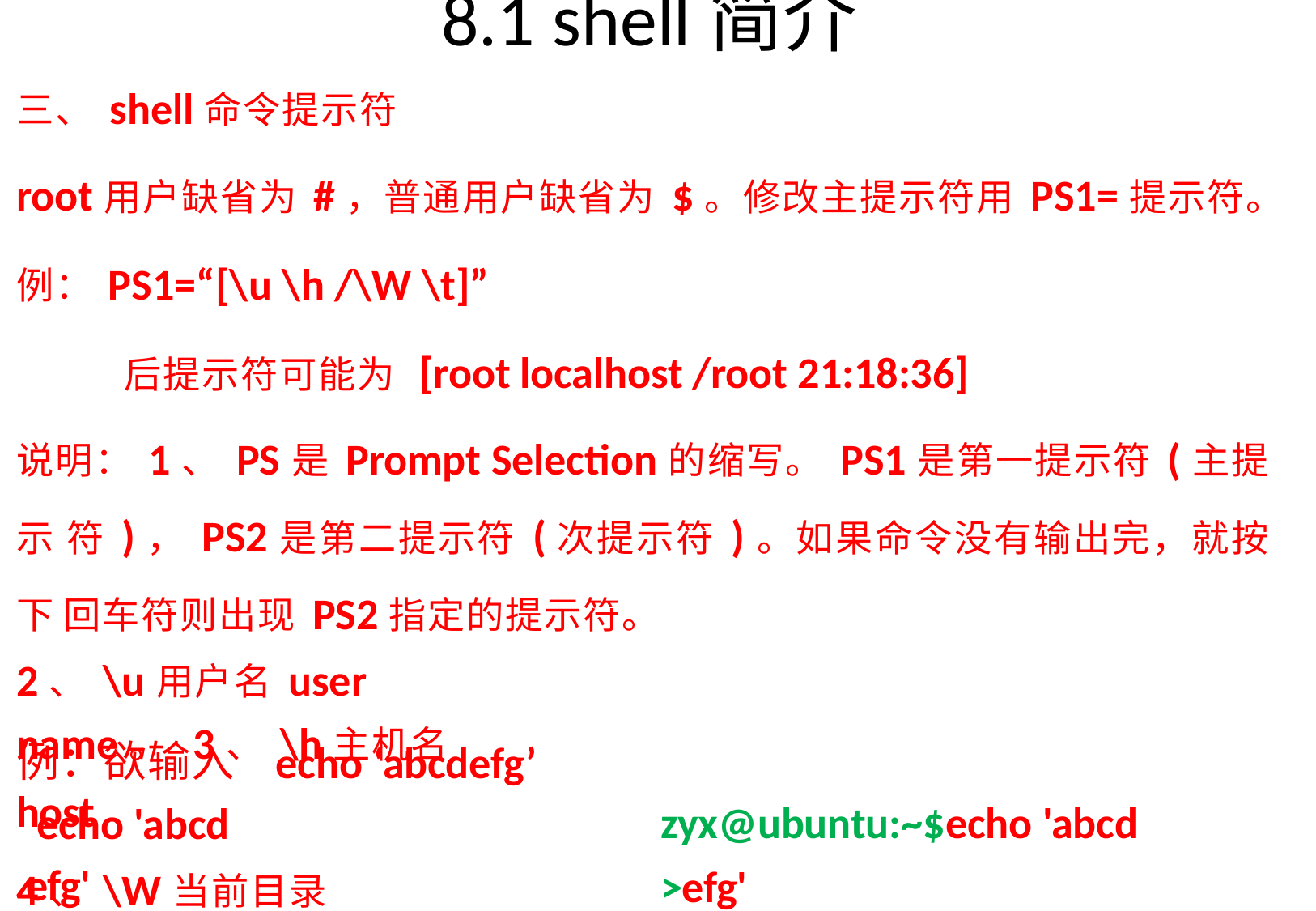

# 8.1 shell简介
三、shell命令提示符
root用户缺省为#，普通用户缺省为$。修改主提示符用PS1=提示符。
例：PS1=“[\u \h /\W \t]”
后提示符可能为 [root localhost /root 21:18:36]
说明：1、PS是Prompt Selection的缩写。PS1是第一提示符(主提示 符)，PS2是第二提示符(次提示符)。如果命令没有输出完，就按下 回车符则出现PS2指定的提示符。
2、\u用户名user name。 3、\h主机名host
4、\W当前目录Working Directory
5、\t当前时间time
例：欲输入  echo 'abcd  efg'
echo ‘abcdefg’
zyx@ubuntu:~$echo 'abcd
>efg'

我的PS1:	zyx@ubuntu:~$
我的PS2:	>